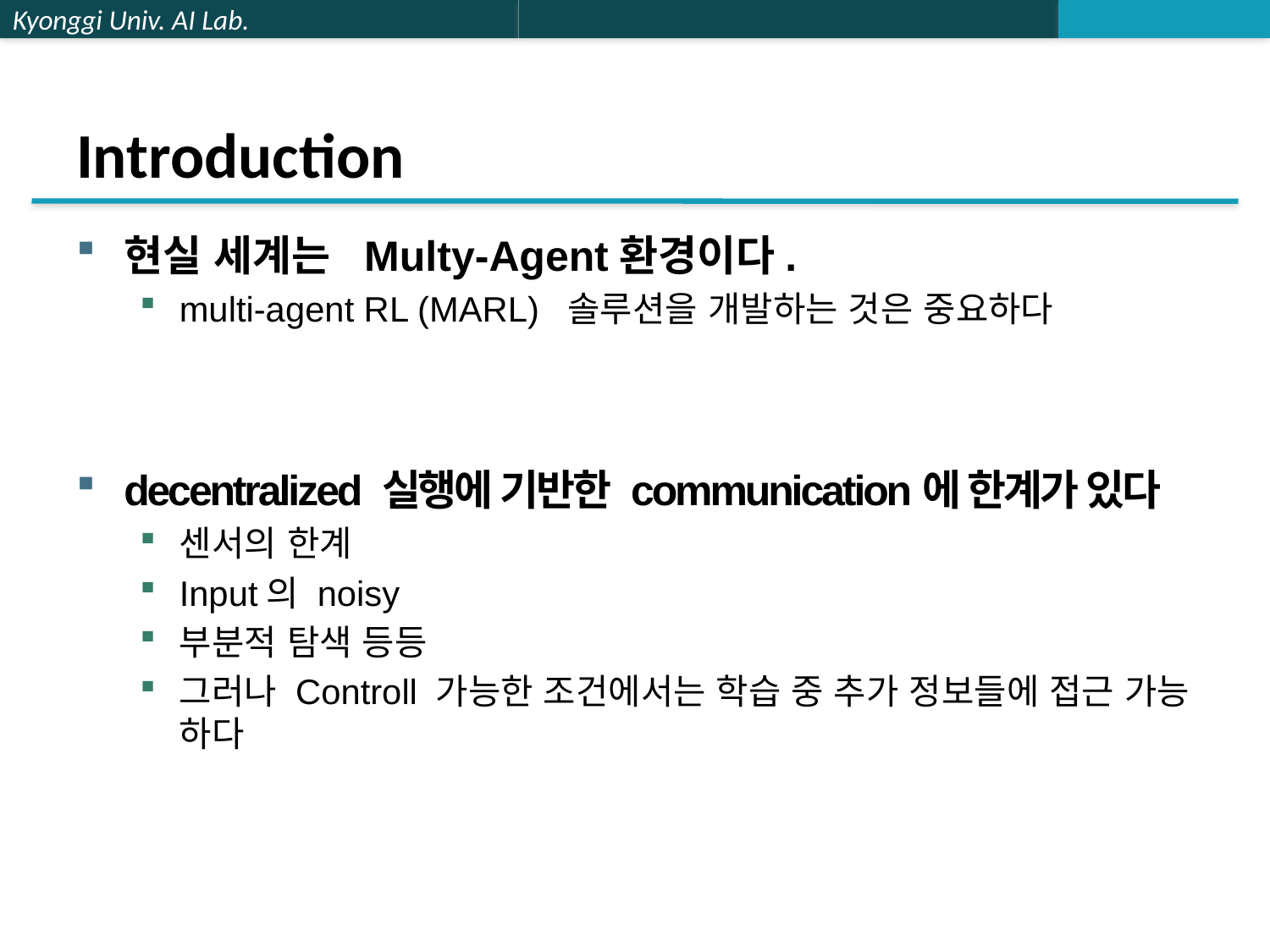

# Introduction
현실 세계는  Multy-Agent환경이다.
multi-agent RL (MARL)  솔루션을 개발하는 것은 중요하다

decentralized 실행에 기반한 communication에 한계가 있다
센서의 한계
Input의 noisy
부분적 탐색 등등
그러나 Controll 가능한 조건에서는 학습 중 추가 정보들에 접근 가능 하다